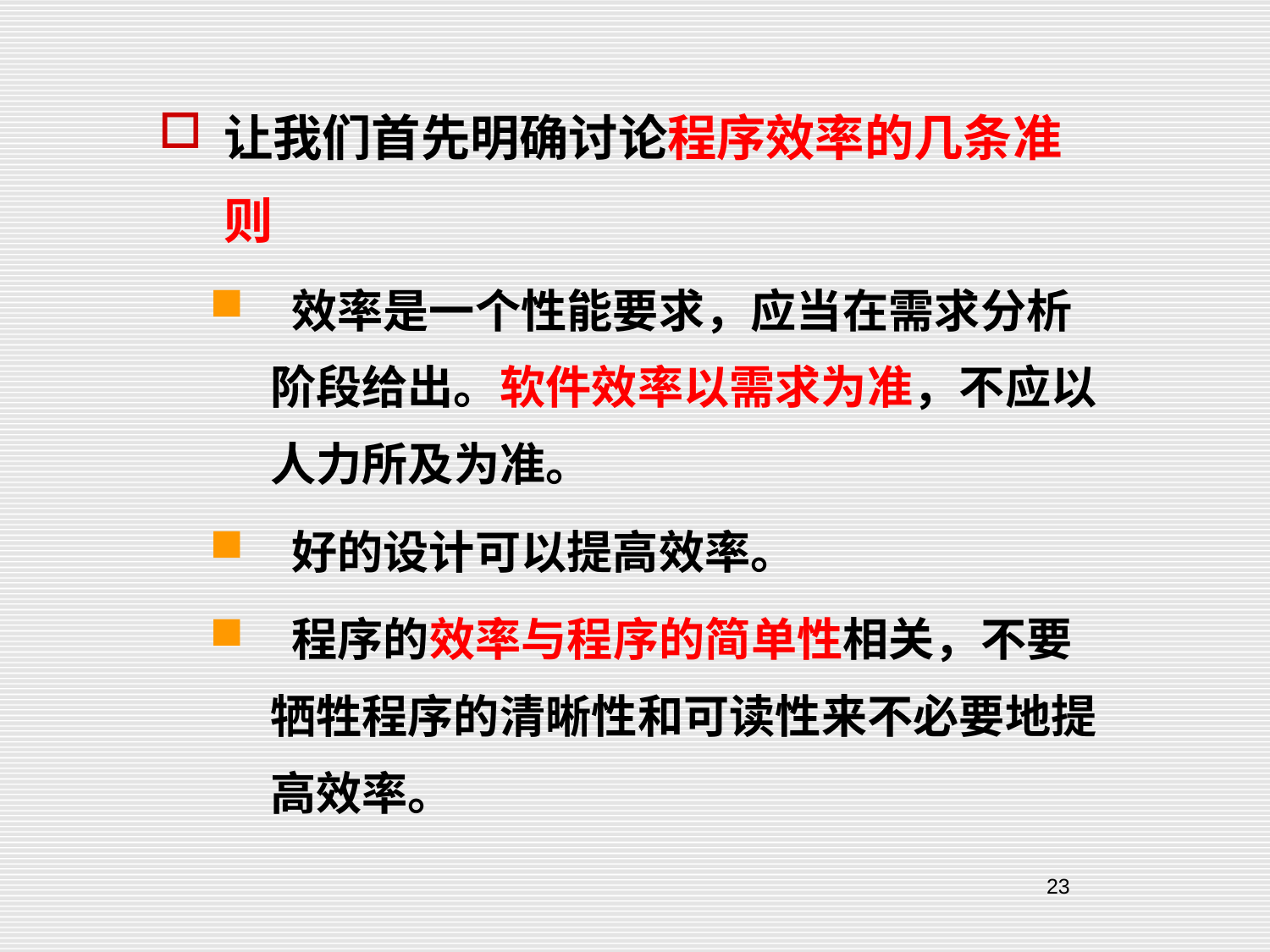

让我们首先明确讨论程序效率的几条准则
 效率是一个性能要求，应当在需求分析阶段给出。软件效率以需求为准，不应以人力所及为准。
 好的设计可以提高效率。
 程序的效率与程序的简单性相关，不要牺牲程序的清晰性和可读性来不必要地提高效率。
23